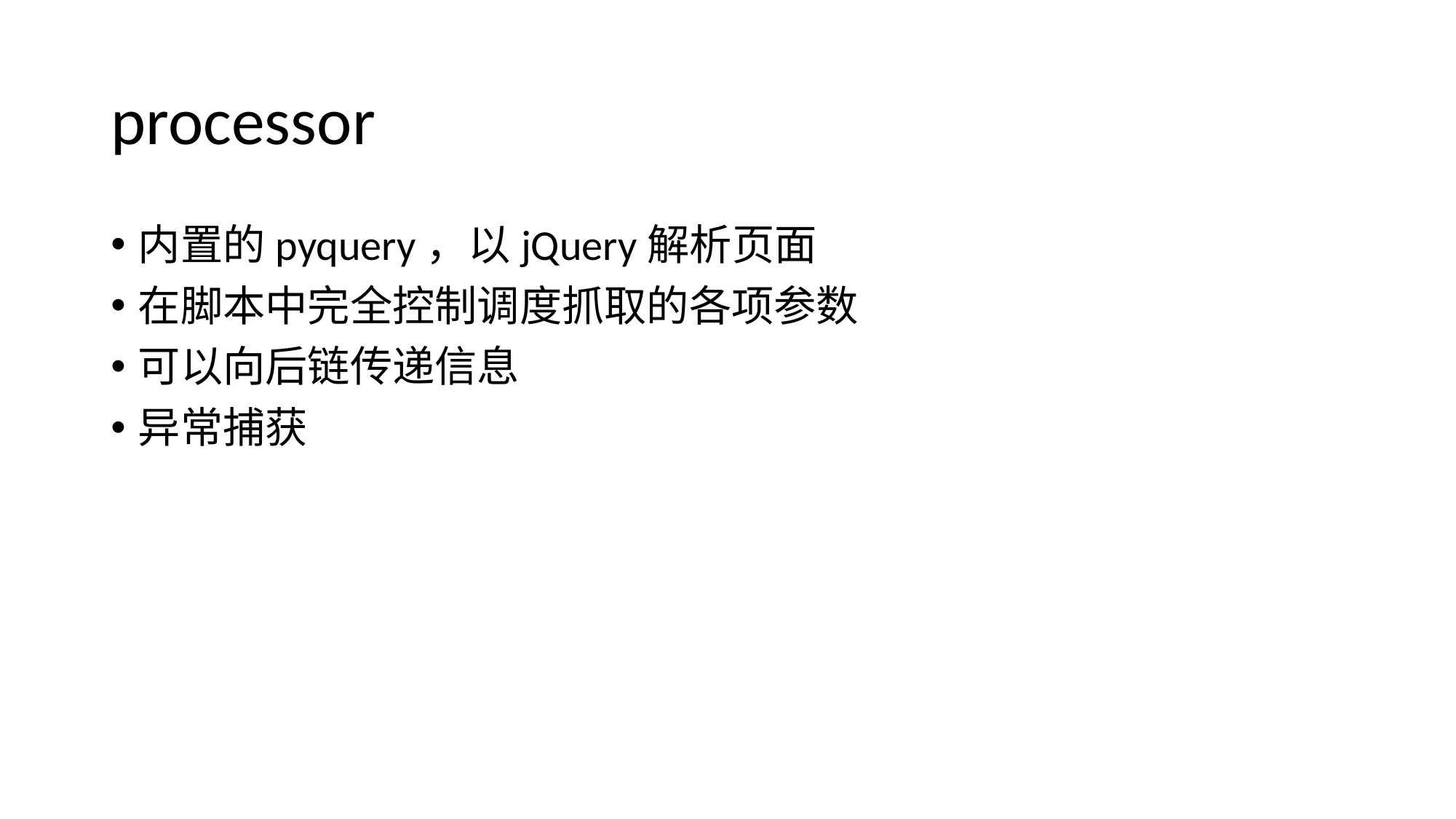

# processor
内置的pyquery，以jQuery解析页面
在脚本中完全控制调度抓取的各项参数
可以向后链传递信息
异常捕获